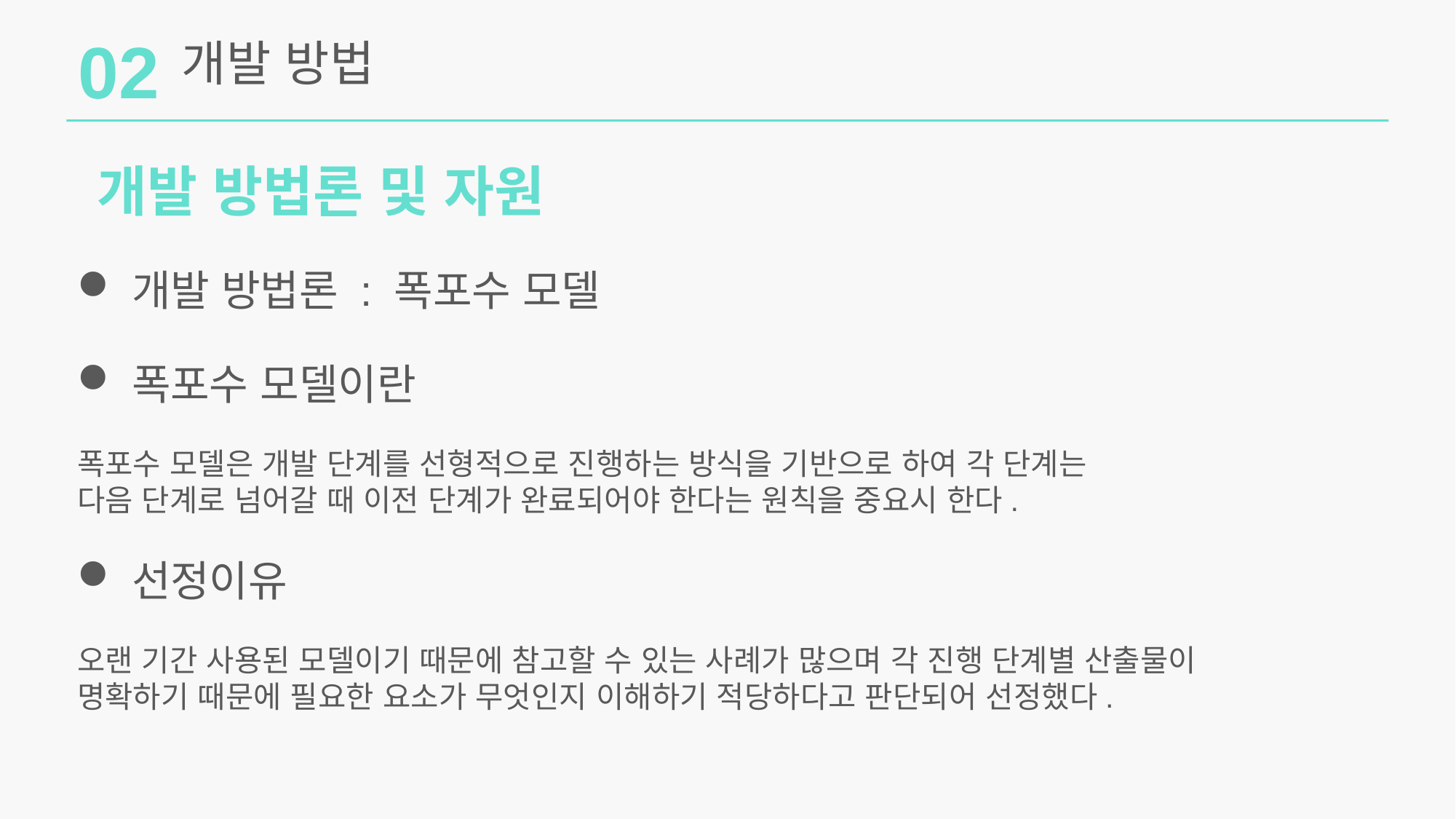

02
개발 방법

개발 방법론 및 자원
개발 방법론 : 폭포수 모델

폭포수 모델이란

폭포수 모델은 개발 단계를 선형적으로 진행하는 방식을 기반으로 하여 각 단계는
다음 단계로 넘어갈 때 이전 단계가 완료되어야 한다는 원칙을 중요시 한다.

선정이유

오랜 기간 사용된 모델이기 때문에 참고할 수 있는 사례가 많으며 각 진행 단계별 산출물이
명확하기 때문에 필요한 요소가 무엇인지 이해하기 적당하다고 판단되어 선정했다.